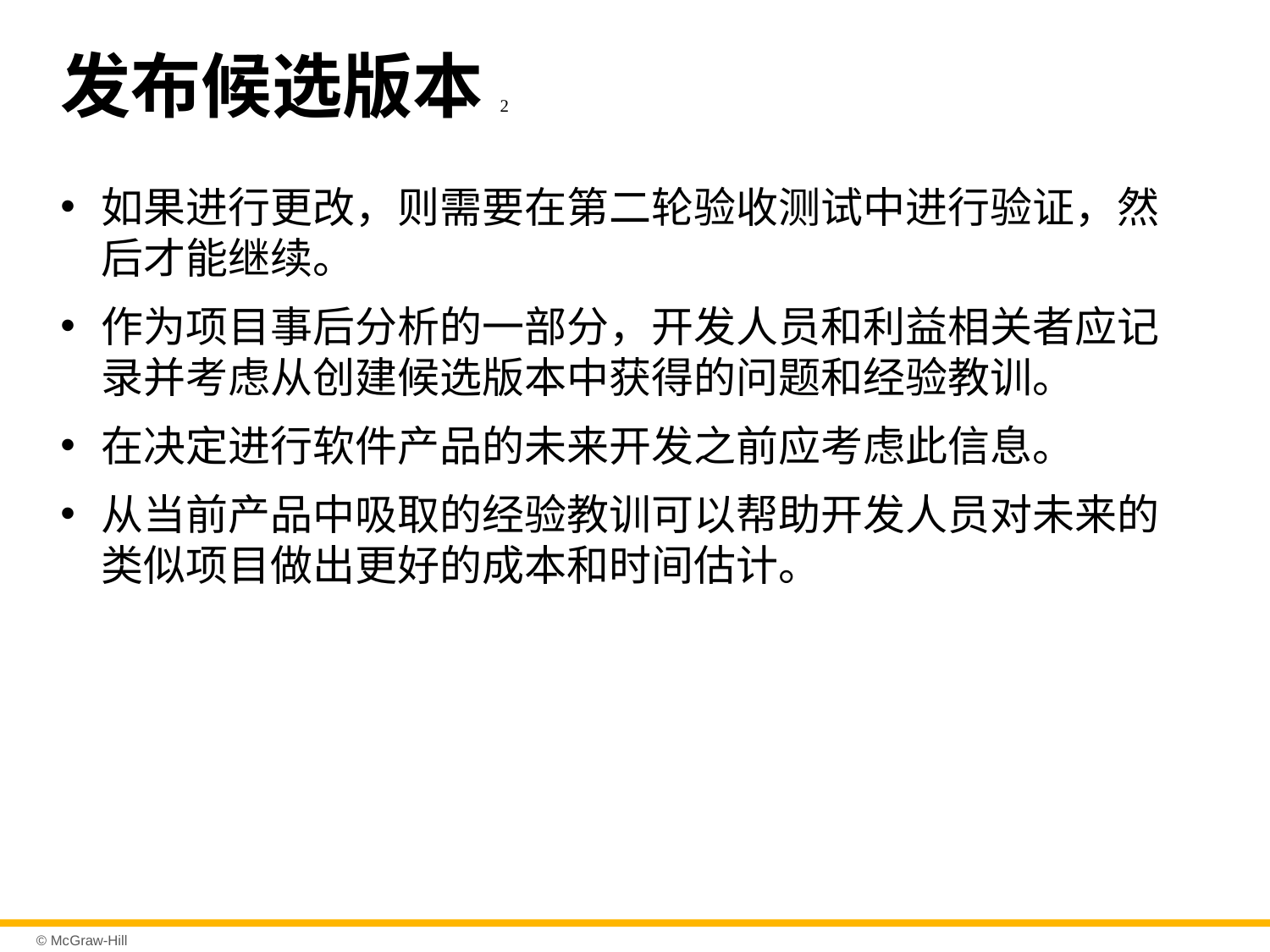

# 发布候选版本2
如果进行更改，则需要在第二轮验收测试中进行验证，然后才能继续。
作为项目事后分析的一部分，开发人员和利益相关者应记录并考虑从创建候选版本中获得的问题和经验教训。
在决定进行软件产品的未来开发之前应考虑此信息。
从当前产品中吸取的经验教训可以帮助开发人员对未来的类似项目做出更好的成本和时间估计。
24